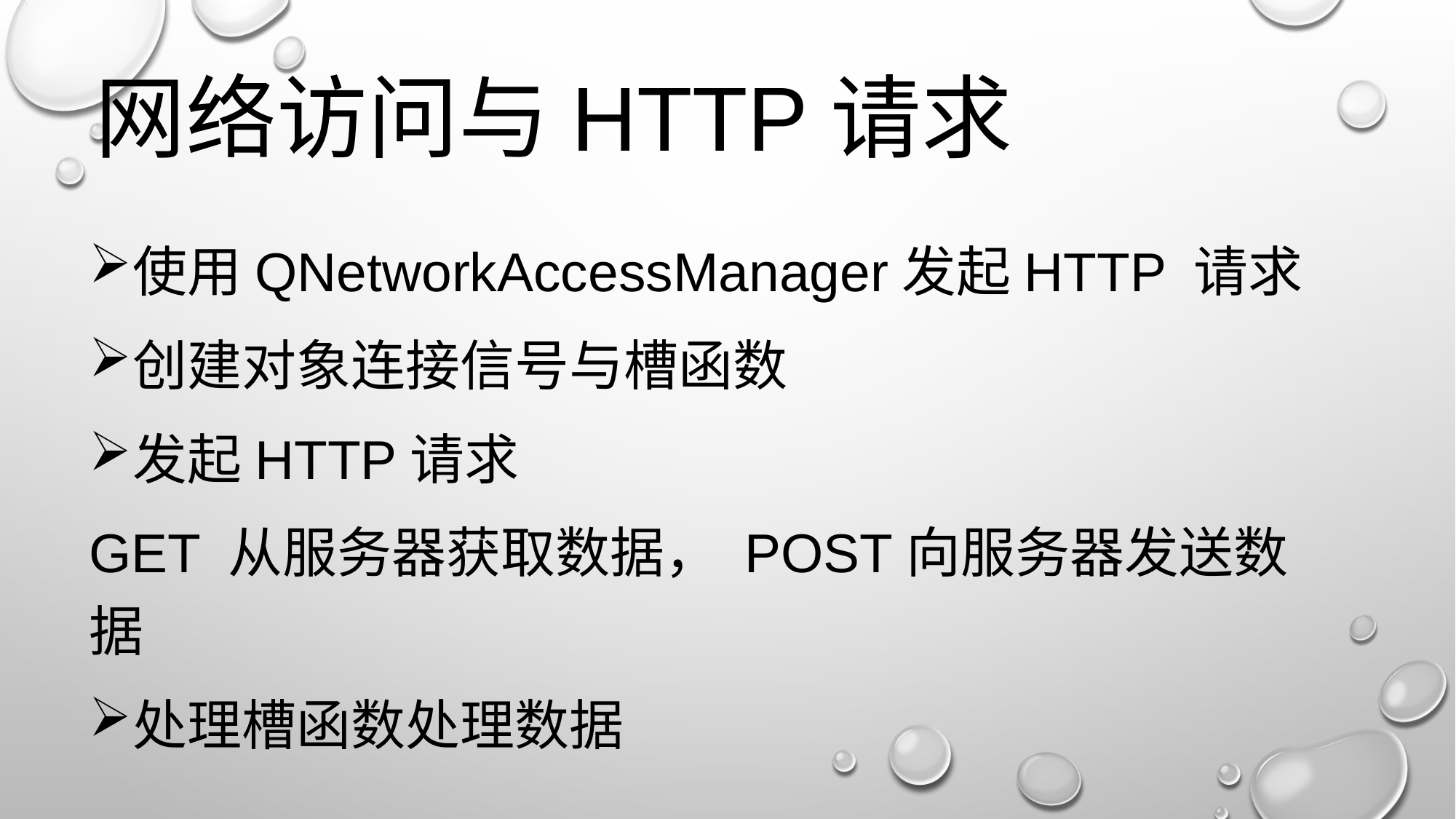

# 网络访问与HTTP请求
使用QNetworkAccessManager发起HTTP 请求
创建对象连接信号与槽函数
发起HTTP请求
GET 从服务器获取数据， POST向服务器发送数据
处理槽函数处理数据